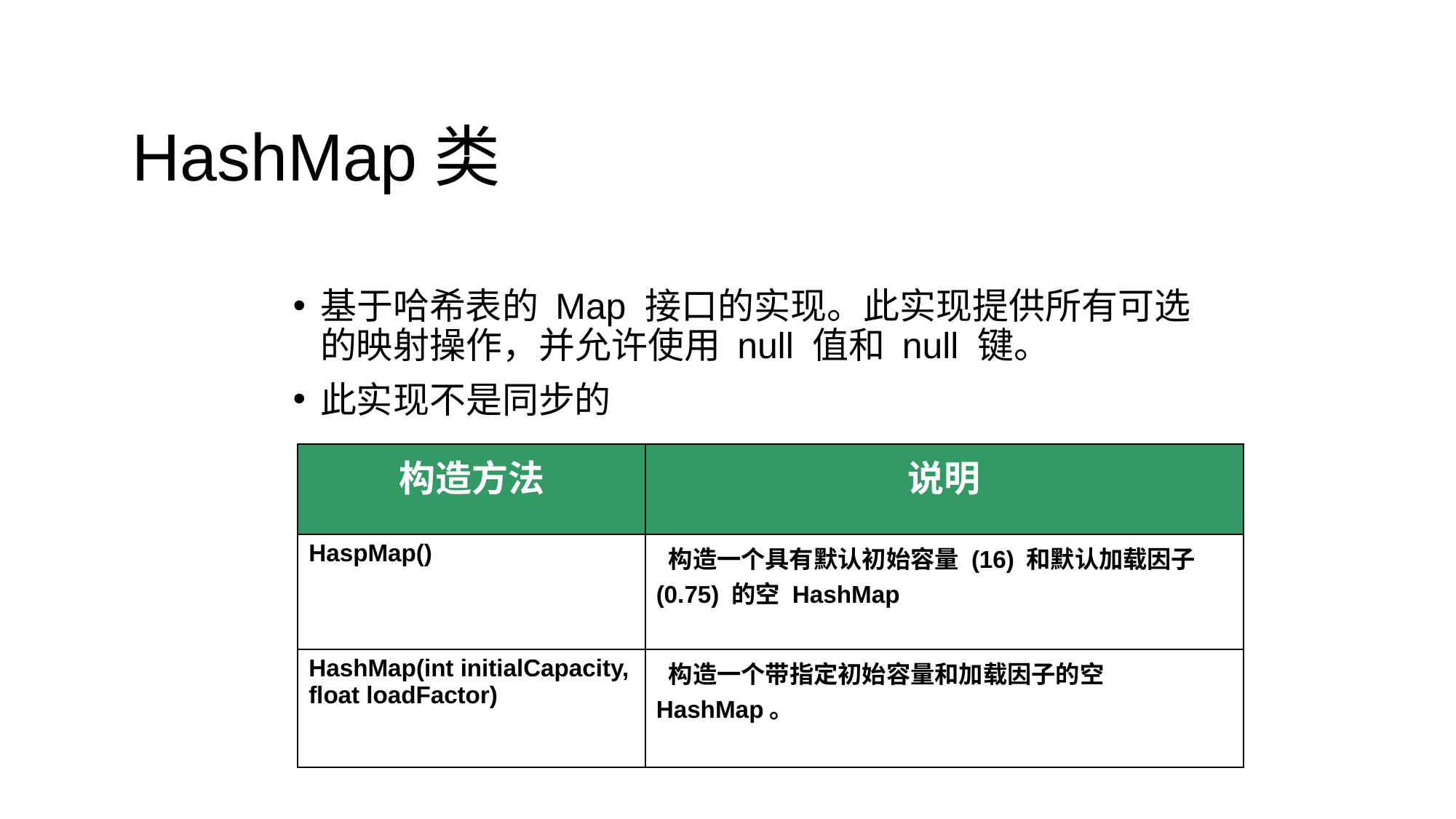

# HashMap类
基于哈希表的 Map 接口的实现。此实现提供所有可选的映射操作，并允许使用 null 值和 null 键。
此实现不是同步的
| 构造方法 | 说明 |
| --- | --- |
| HaspMap() | 构造一个具有默认初始容量 (16) 和默认加载因子 (0.75) 的空 HashMap |
| HashMap(int initialCapacity, float loadFactor) | 构造一个带指定初始容量和加载因子的空 HashMap。 |